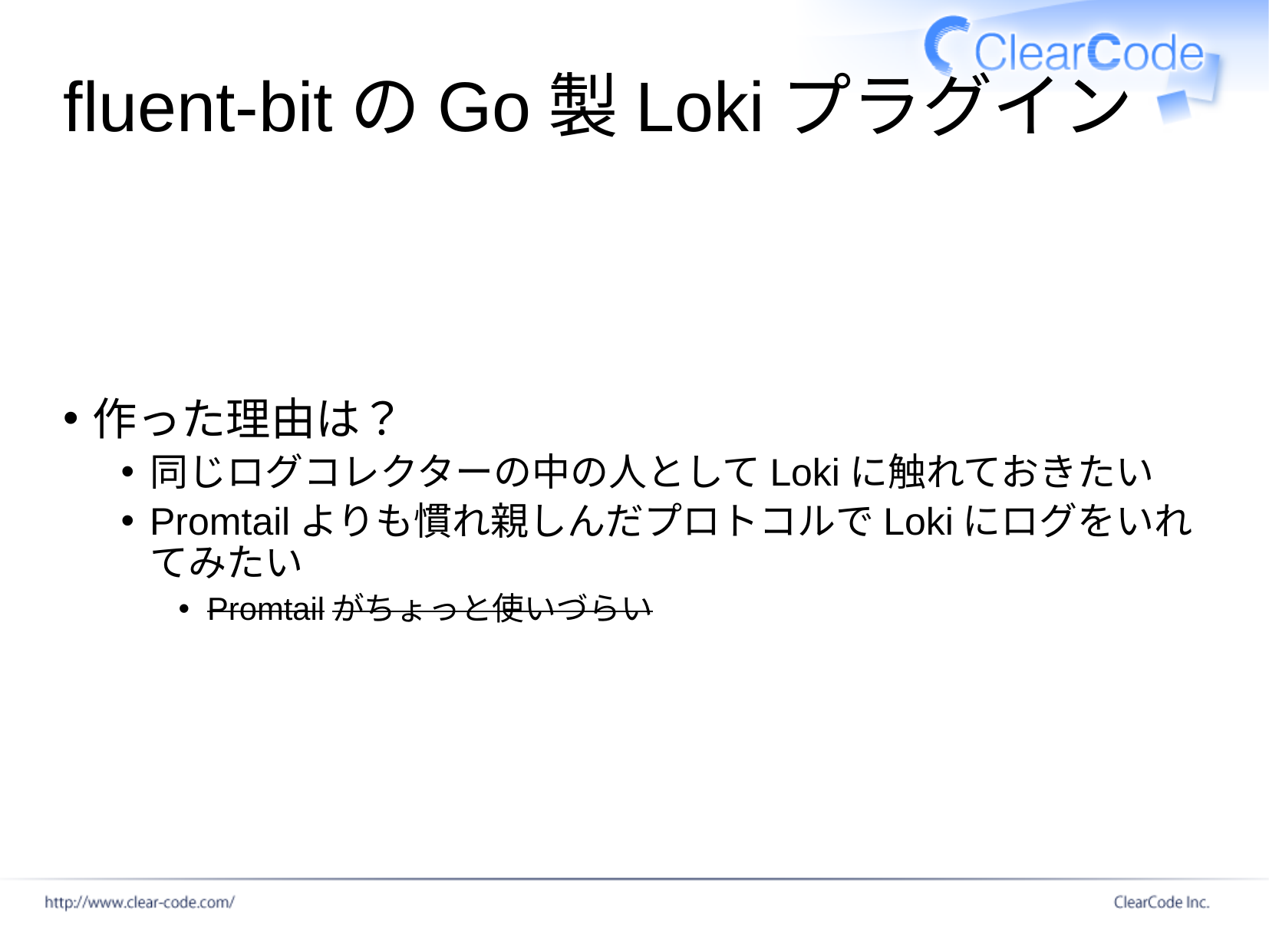

# fluent-bitのGo製Lokiプラグイン
作った理由は？
同じログコレクターの中の人としてLokiに触れておきたい
Promtailよりも慣れ親しんだプロトコルでLokiにログをいれてみたい
Promtailがちょっと使いづらい